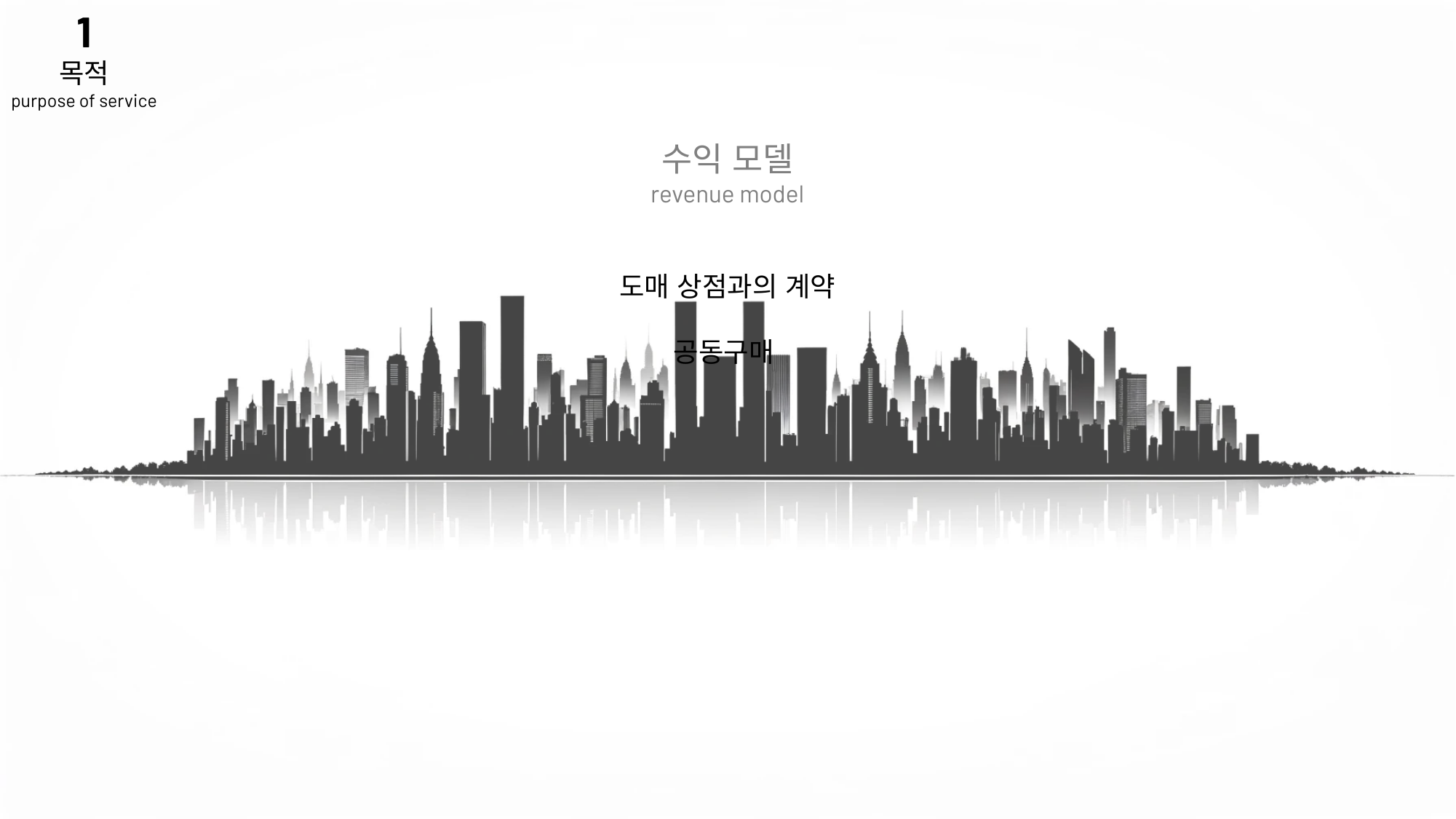

1
목적
purpose of service
이점
benefits
- 수납공간의 절약

- 식재료의 대량 구매로 인한 음식물 낭비 절감

번들로 대량 판매되는 품목을 부담 없이 구매할 수 있음
(e.g., 닭가슴살, 믹스커피, 햇반 등)

- 도매를 통해 구매 단가를 낮춰, 대학생의 재정 부담을 완화

- 대학 인증을 통한 거래의 신뢰성 보장

- 대학생들의 유대와 친목을 도모
수익 모델
revenue model
도매 상점과의 계약

공동구매